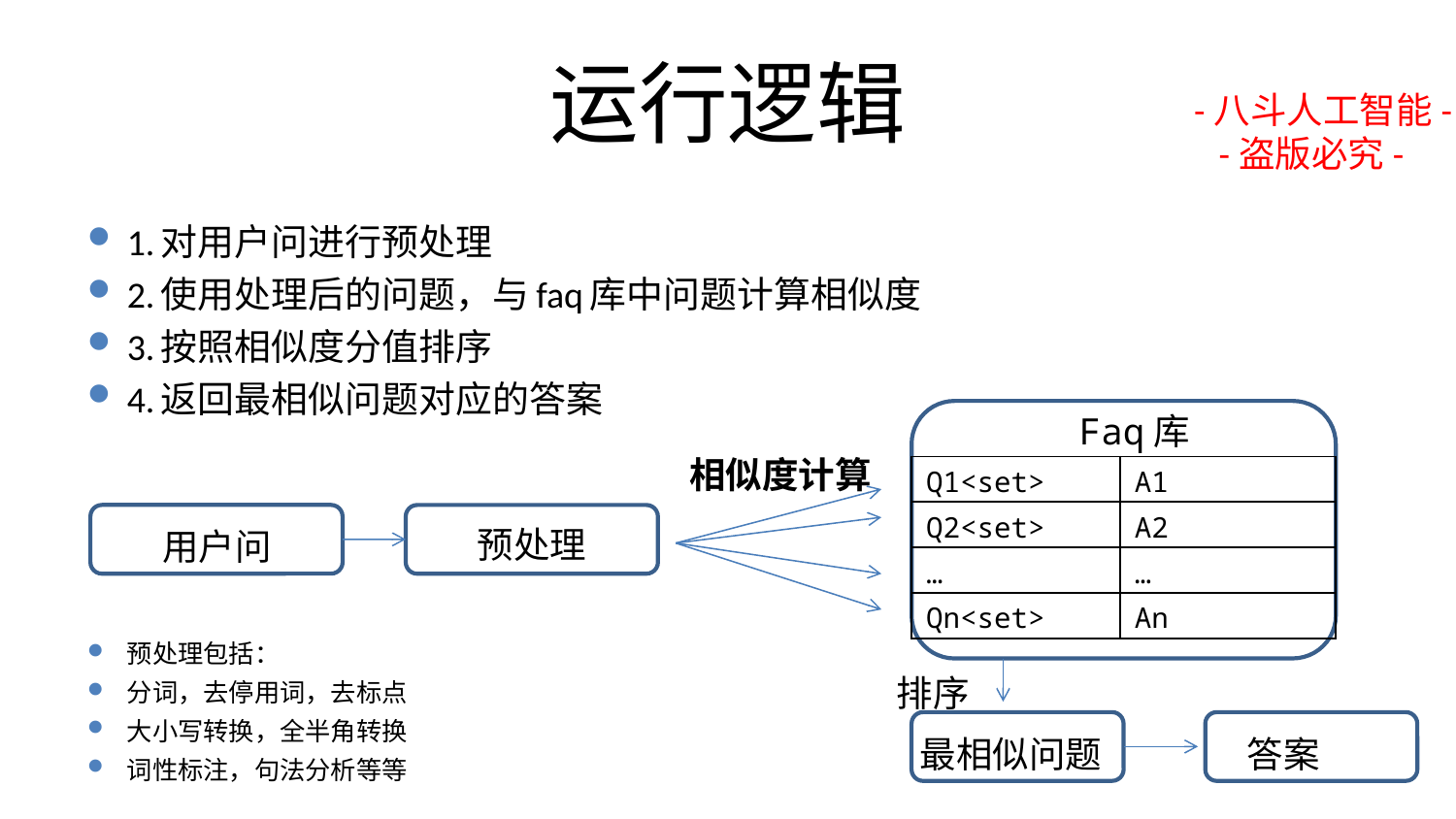

# 运行逻辑
-八斗人工智能-
   -盗版必究-
1.对用户问进行预处理
2.使用处理后的问题，与faq库中问题计算相似度
3.按照相似度分值排序
4.返回最相似问题对应的答案

预处理包括：
分词，去停用词，去标点
大小写转换，全半角转换
词性标注，句法分析等等
Faq库

相似度计算
| Q1<set> | A1 |
| --- | --- |
| Q2<set> | A2 |
| … | … |
| Qn<set> | An |

预处理
用户问
排序

最相似问题
   答案